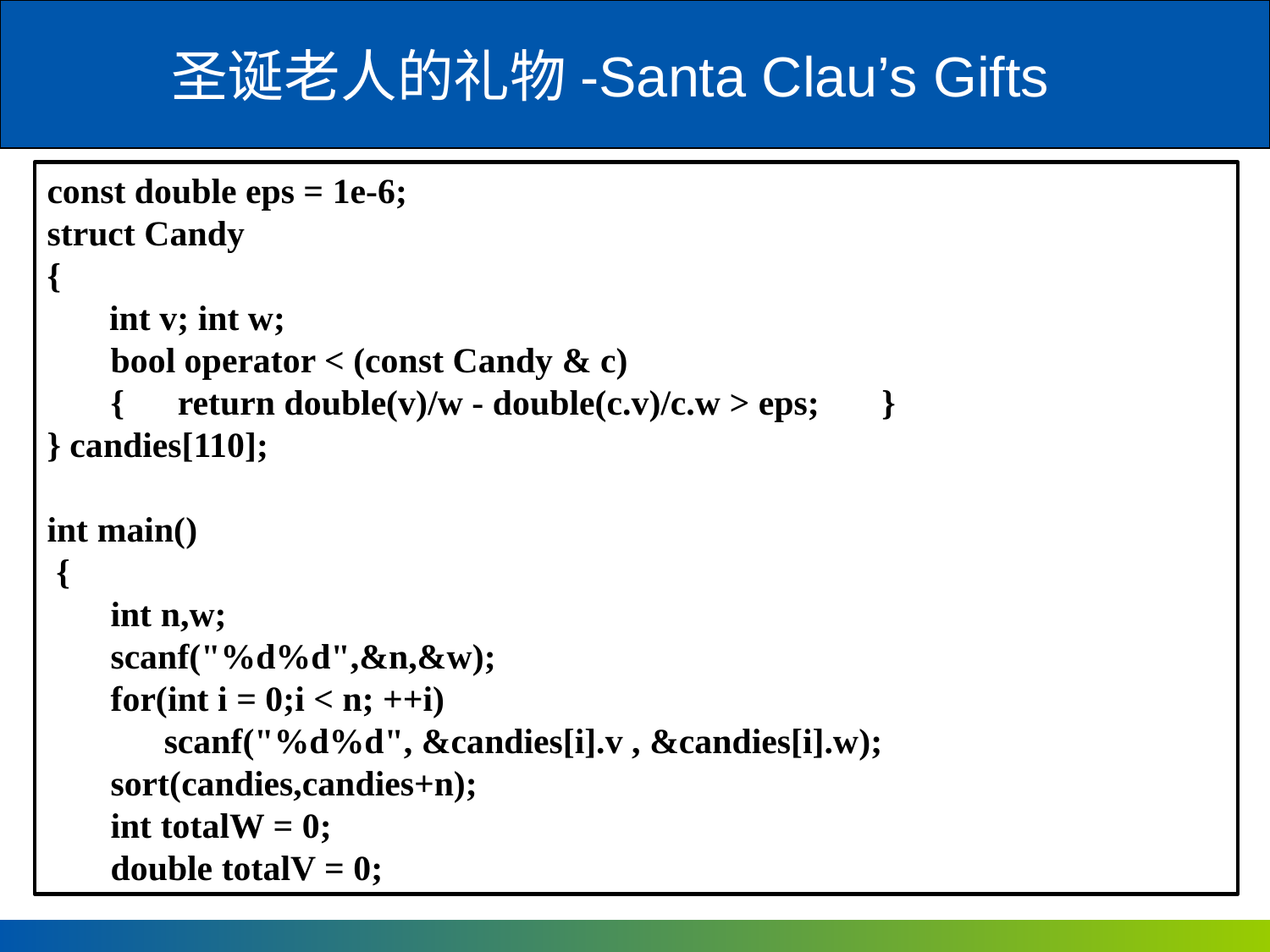

# 圣诞老人的礼物-Santa Clau’s Gifts
const double eps = 1e-6;
struct Candy
{
       int v; int w;
bool operator < (const Candy & c)
{      return double(v)/w - double(c.v)/c.w > eps;       }
} candies[110];

int main()
 {
int n,w;
scanf("%d%d",&n,&w);
for(int i = 0;i < n; ++i)
      scanf("%d%d", &candies[i].v , &candies[i].w);
sort(candies,candies+n);
int totalW = 0;
double totalV = 0;